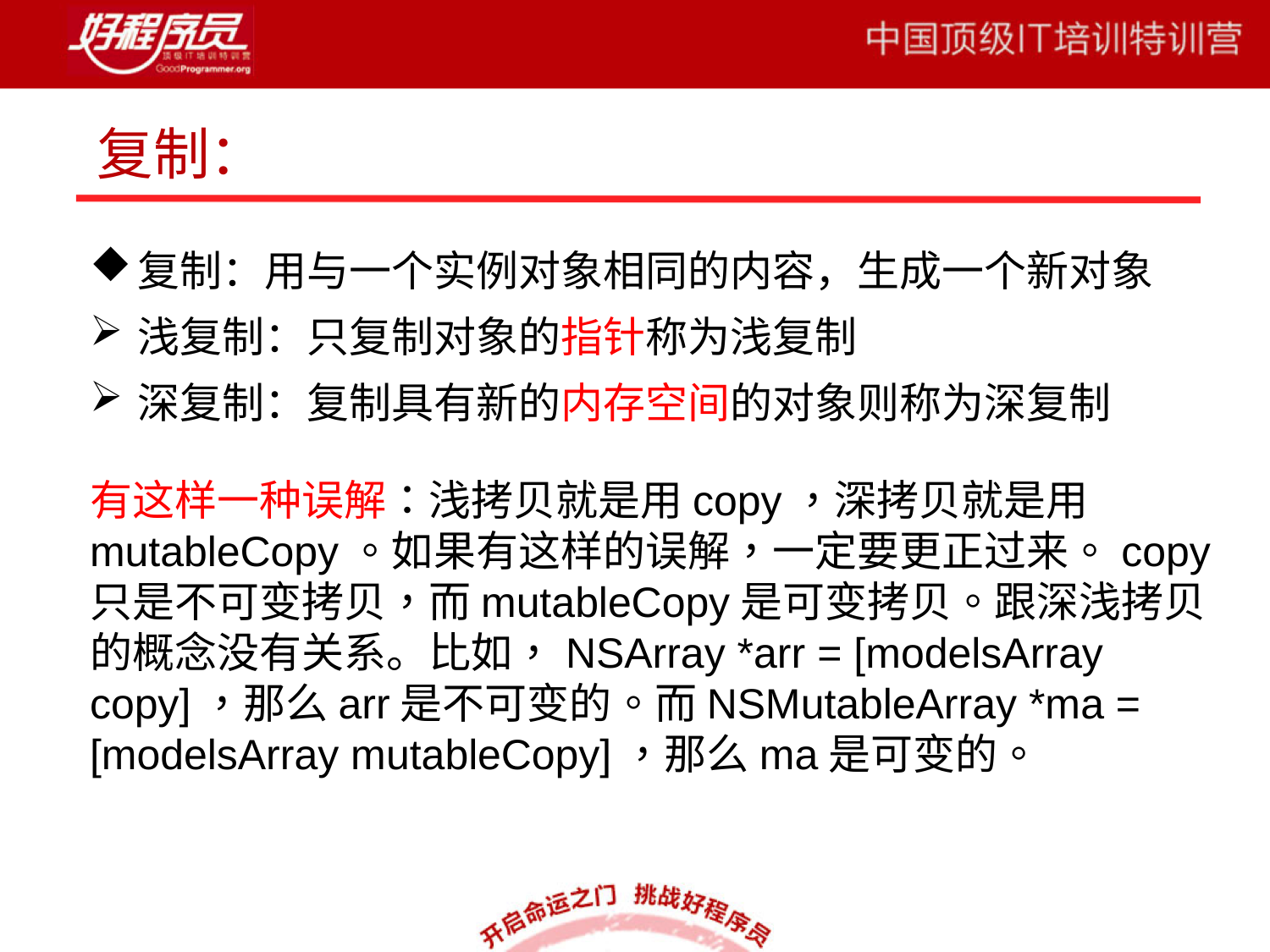

复制：
复制：用与一个实例对象相同的内容，生成一个新对象
浅复制：只复制对象的指针称为浅复制
深复制：复制具有新的内存空间的对象则称为深复制
有这样一种误解：浅拷贝就是用copy，深拷贝就是用mutableCopy。如果有这样的误解，一定要更正过来。copy只是不可变拷贝，而mutableCopy是可变拷贝。跟深浅拷贝的概念没有关系。比如，NSArray *arr = [modelsArray copy]，那么arr是不可变的。而NSMutableArray *ma = [modelsArray mutableCopy]，那么ma是可变的。